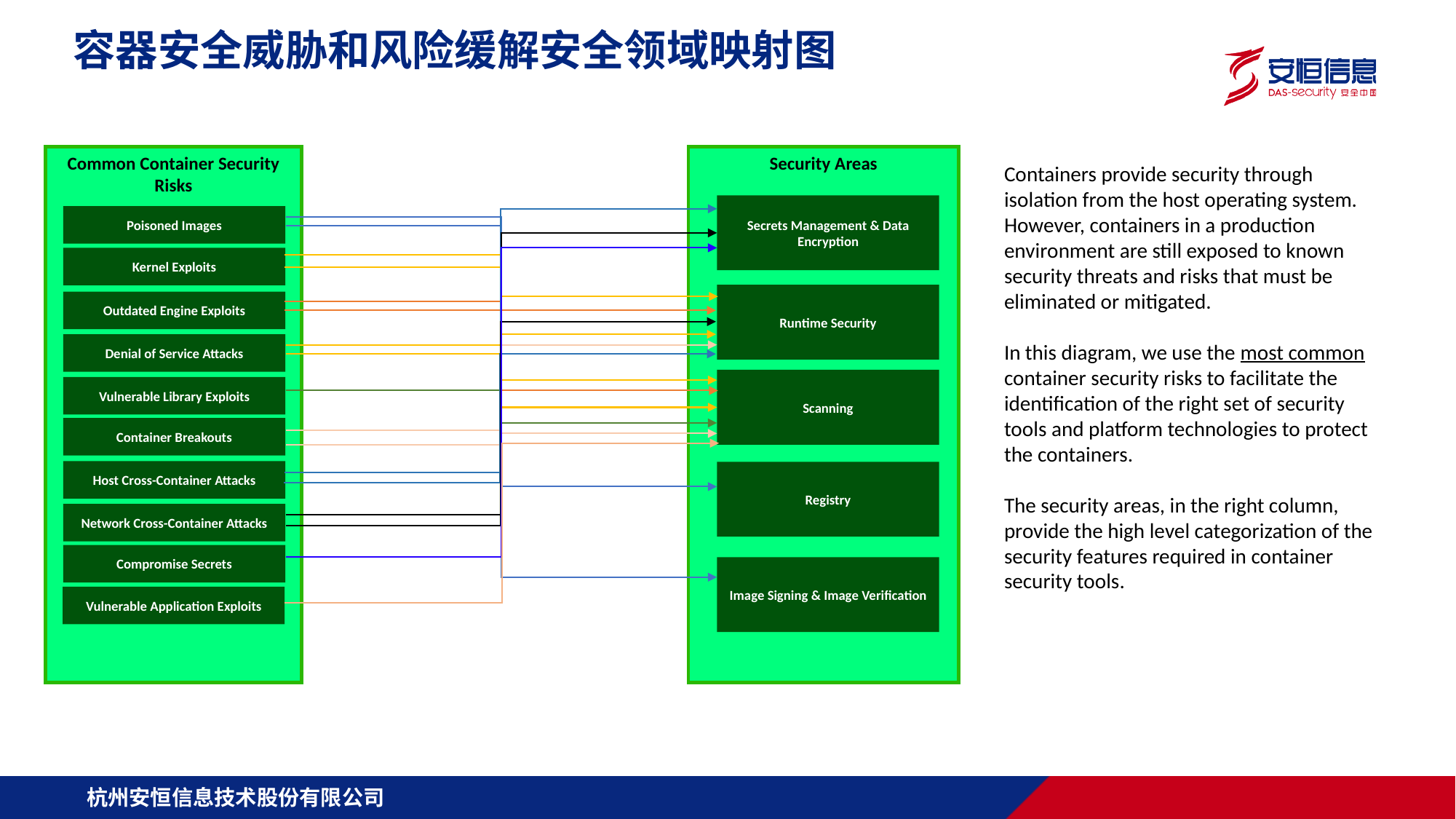

容器安全威胁和风险缓解安全领域映射图
Security Areas
Common Container Security Risks
Containers provide security through isolation from the host operating system. However, containers in a production environment are still exposed to known security threats and risks that must be eliminated or mitigated.

In this diagram, we use the most common container security risks to facilitate the identification of the right set of security tools and platform technologies to protect the containers.

The security areas, in the right column, provide the high level categorization of the security features required in container security tools.

Secrets Management & Data Encryption
Poisoned Images
Kernel Exploits
Runtime Security
Outdated Engine Exploits
Denial of Service Attacks
Scanning
Vulnerable Library Exploits
Container Breakouts
Host Cross-Container Attacks
Registry
Network Cross-Container Attacks
Compromise Secrets
Image Signing & Image Verification
Vulnerable Application Exploits